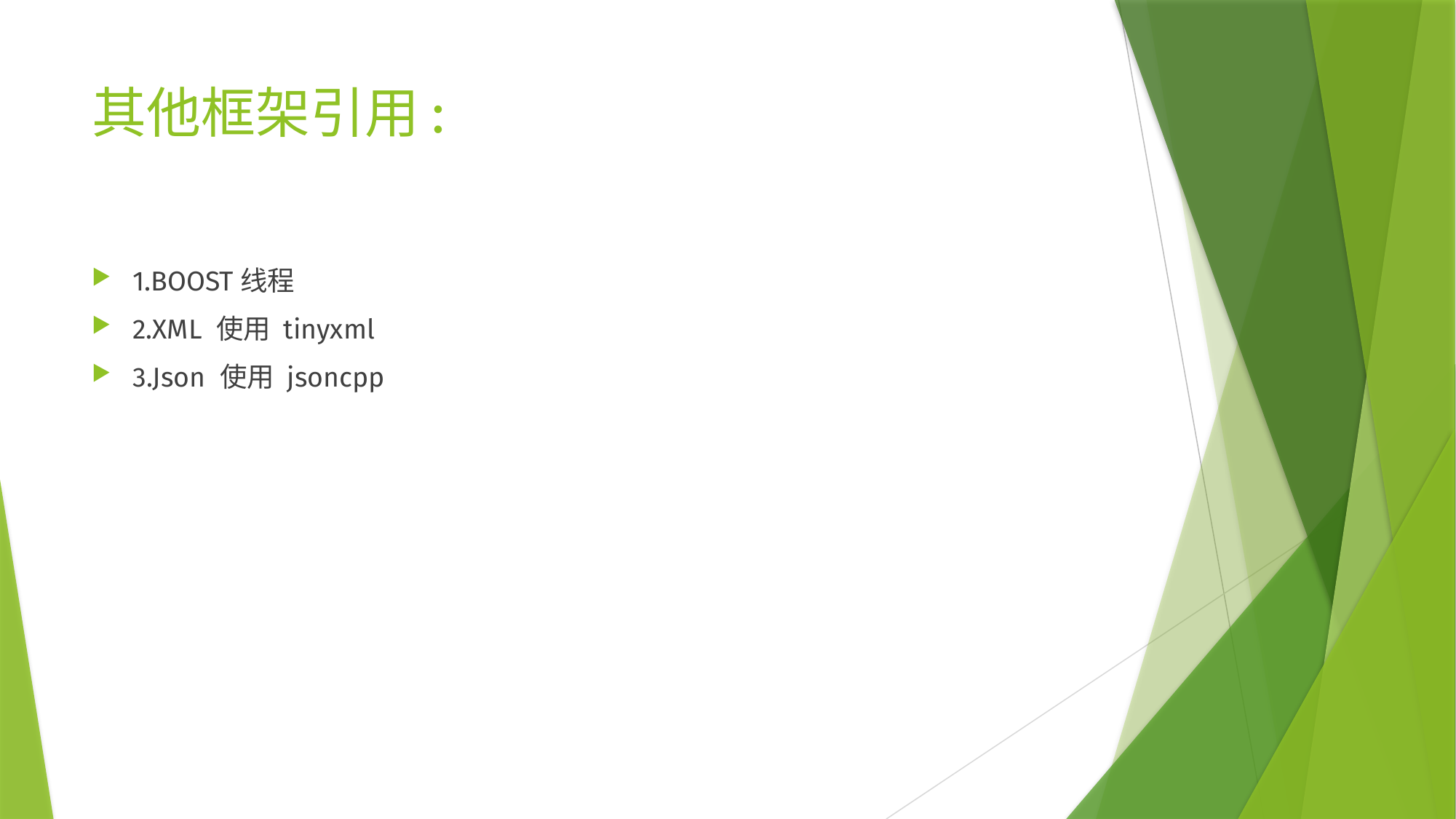

# 其他框架引用:
1.BOOST线程
2.XML 使用 tinyxml
3.Json 使用 jsoncpp